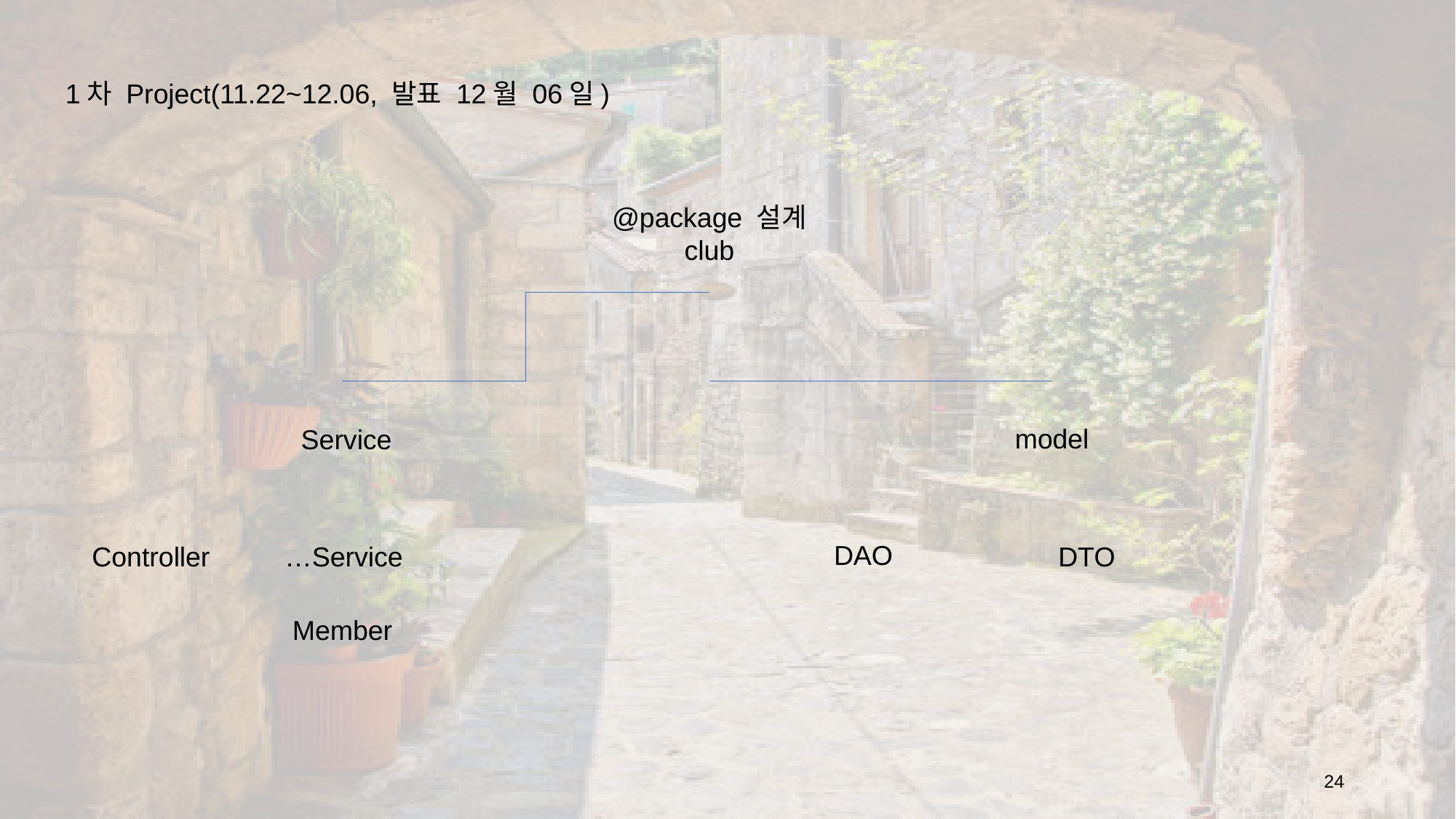

1차 Project(11.22~12.06, 발표 12월 06일)
@package 설계
club
model
Service
DAO
DTO
Controller
…Service

Member
24